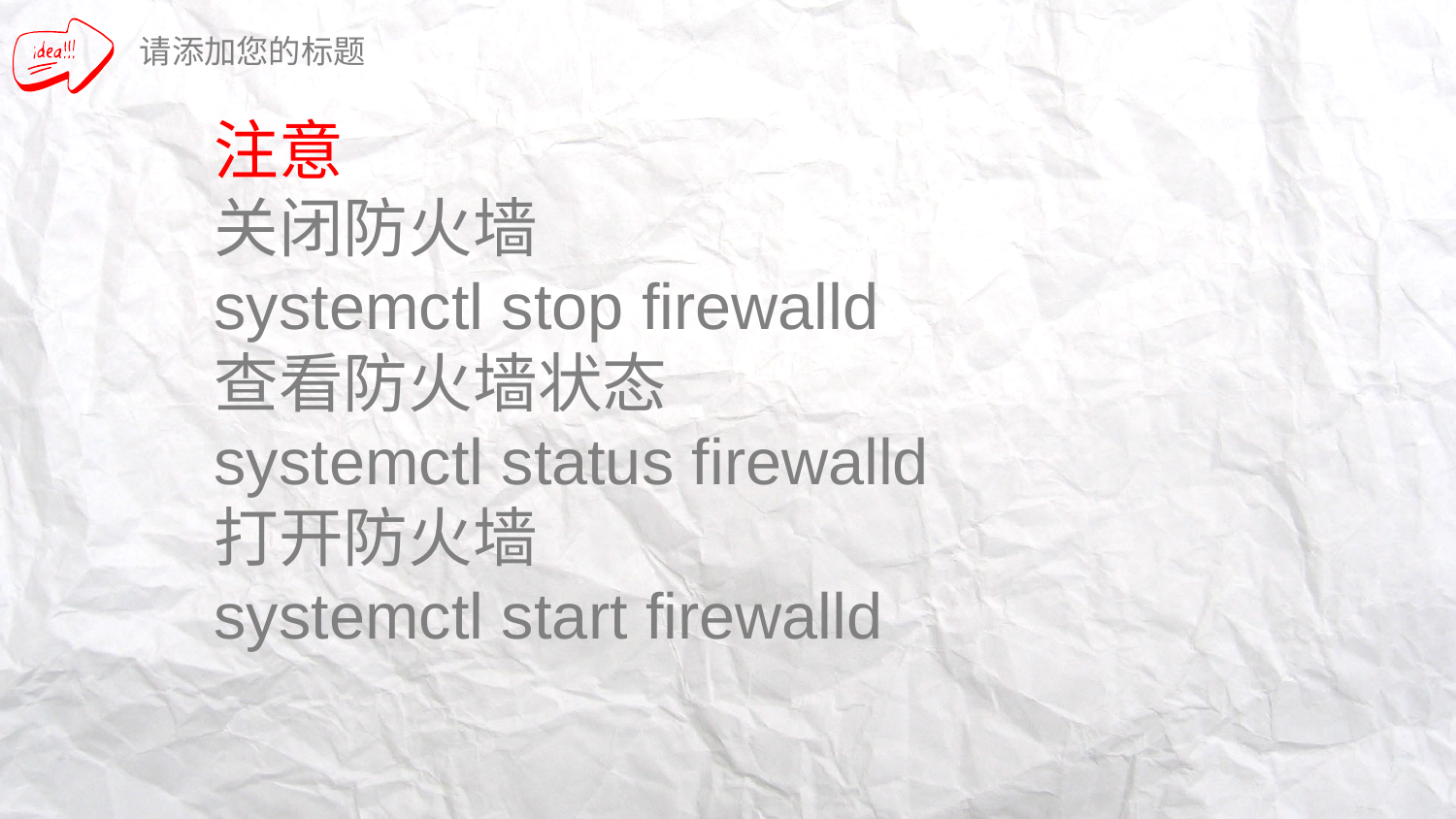

注意
关闭防火墙
systemctl stop firewalld
查看防火墙状态
systemctl status firewalld
打开防火墙
systemctl start firewalld